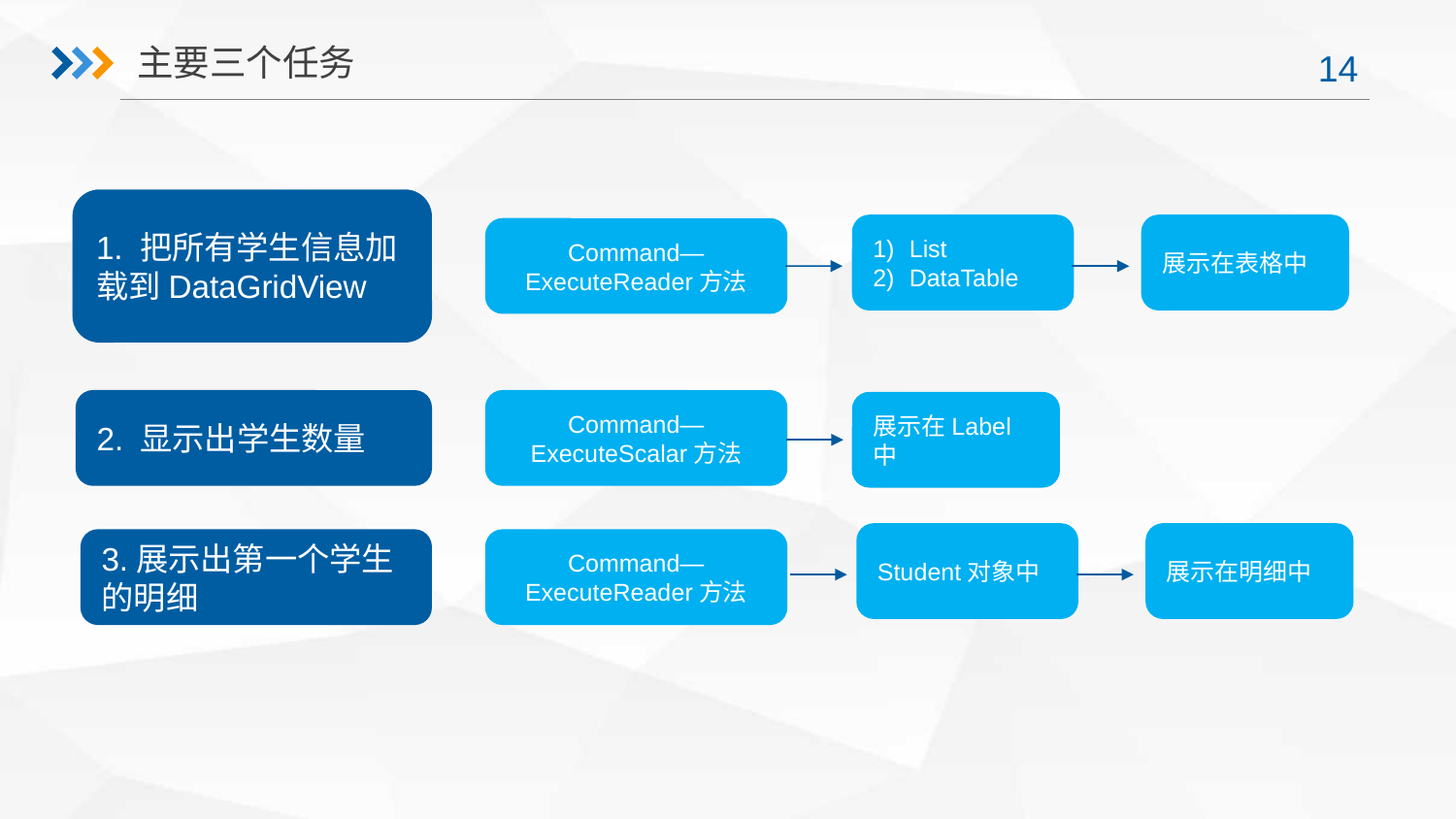

主要三个任务
1. 把所有学生信息加载到DataGridView
List
DataTable
展示在表格中
Command—ExecuteReader方法
2. 显示出学生数量
Command—ExecuteScalar方法
展示在Label中
Student对象中
展示在明细中
3.展示出第一个学生的明细
Command—ExecuteReader方法